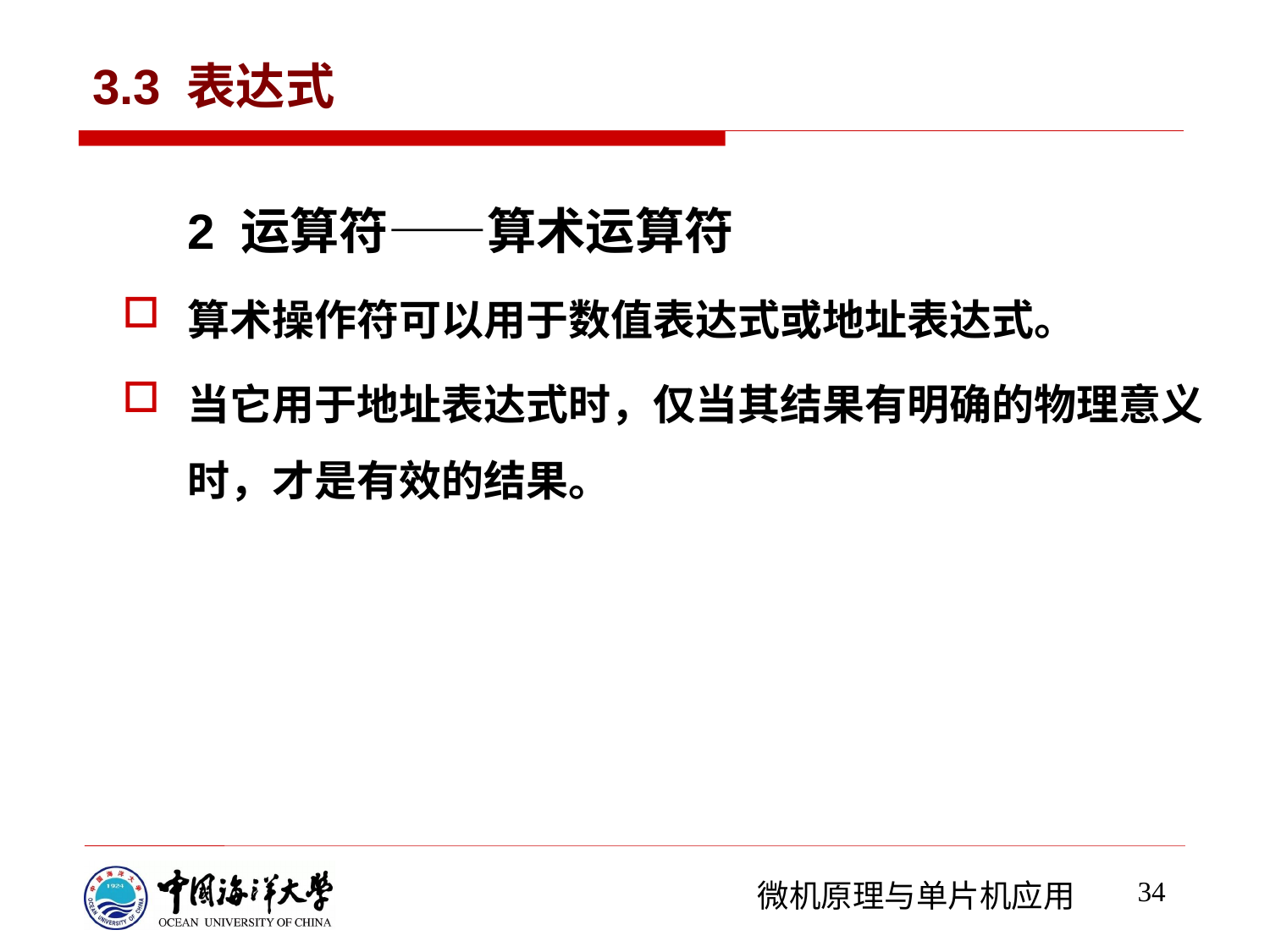

# 3.3 表达式
2 运算符——算术运算符
算术操作符可以用于数值表达式或地址表达式。
当它用于地址表达式时，仅当其结果有明确的物理意义时，才是有效的结果。

34